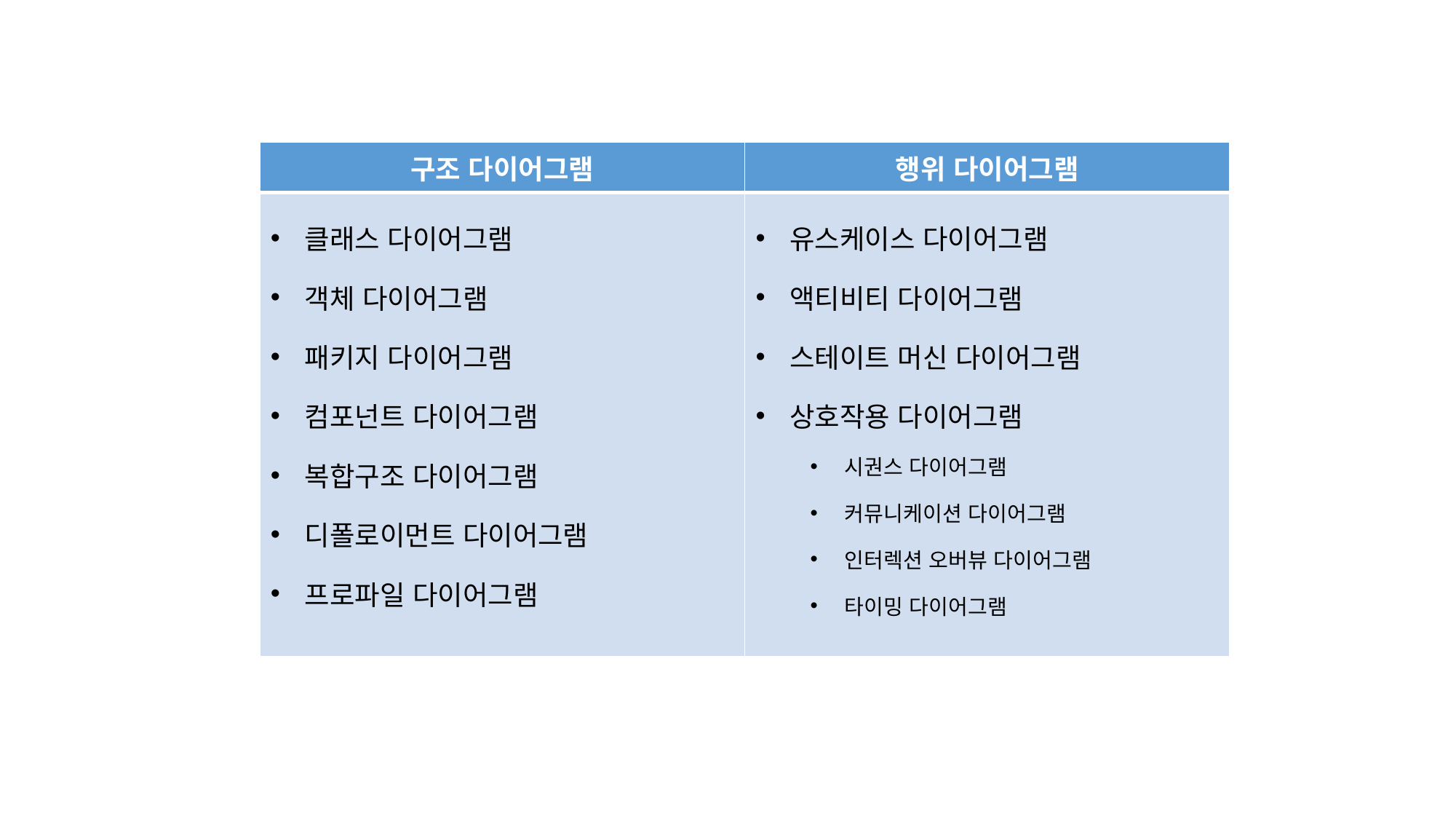

| 구조 다이어그램 | 행위 다이어그램 |
| --- | --- |
| 클래스 다이어그램 객체 다이어그램 패키지 다이어그램 컴포넌트 다이어그램 복합구조 다이어그램 디폴로이먼트 다이어그램 프로파일 다이어그램 | 유스케이스 다이어그램 액티비티 다이어그램 스테이트 머신 다이어그램 상호작용 다이어그램 시권스 다이어그램 커뮤니케이션 다이어그램 인터렉션 오버뷰 다이어그램 타이밍 다이어그램 |